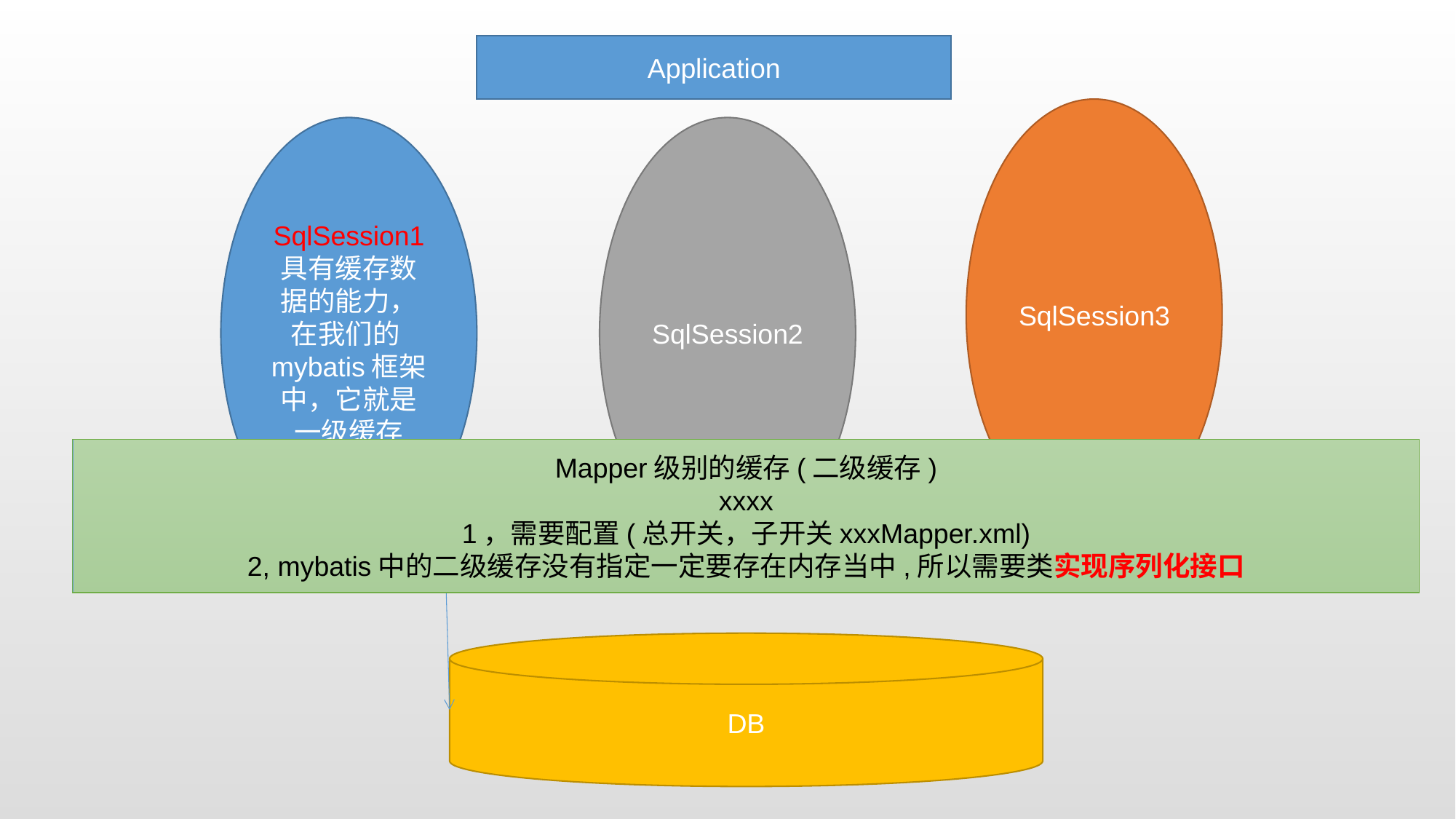

Application
SqlSession3
SqlSession1
具有缓存数据的能力，在我们的mybatis框架中，它就是一级缓存
SqlSession2
Mapper级别的缓存(二级缓存)
xxxx
1，需要配置(总开关，子开关xxxMapper.xml)
2, mybatis中的二级缓存没有指定一定要存在内存当中,所以需要类实现序列化接口
发出SQL语句
DB